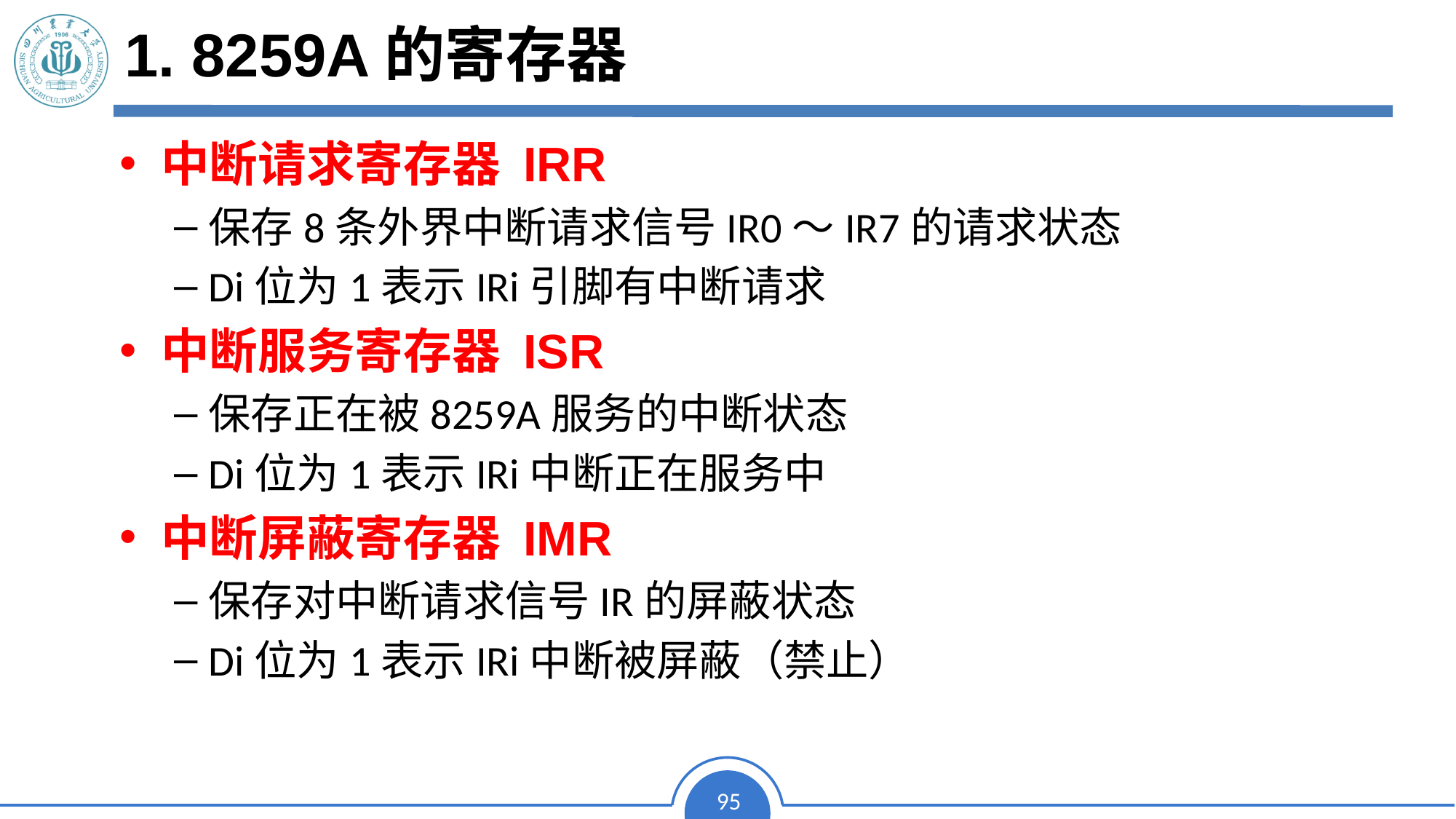

# 1. 8259A的寄存器
中断请求寄存器 IRR
保存8条外界中断请求信号IR0～IR7的请求状态
Di位为1表示IRi引脚有中断请求
中断服务寄存器 ISR
保存正在被8259A服务的中断状态
Di位为1表示IRi中断正在服务中
中断屏蔽寄存器 IMR
保存对中断请求信号IR的屏蔽状态
Di位为1表示IRi中断被屏蔽（禁止）